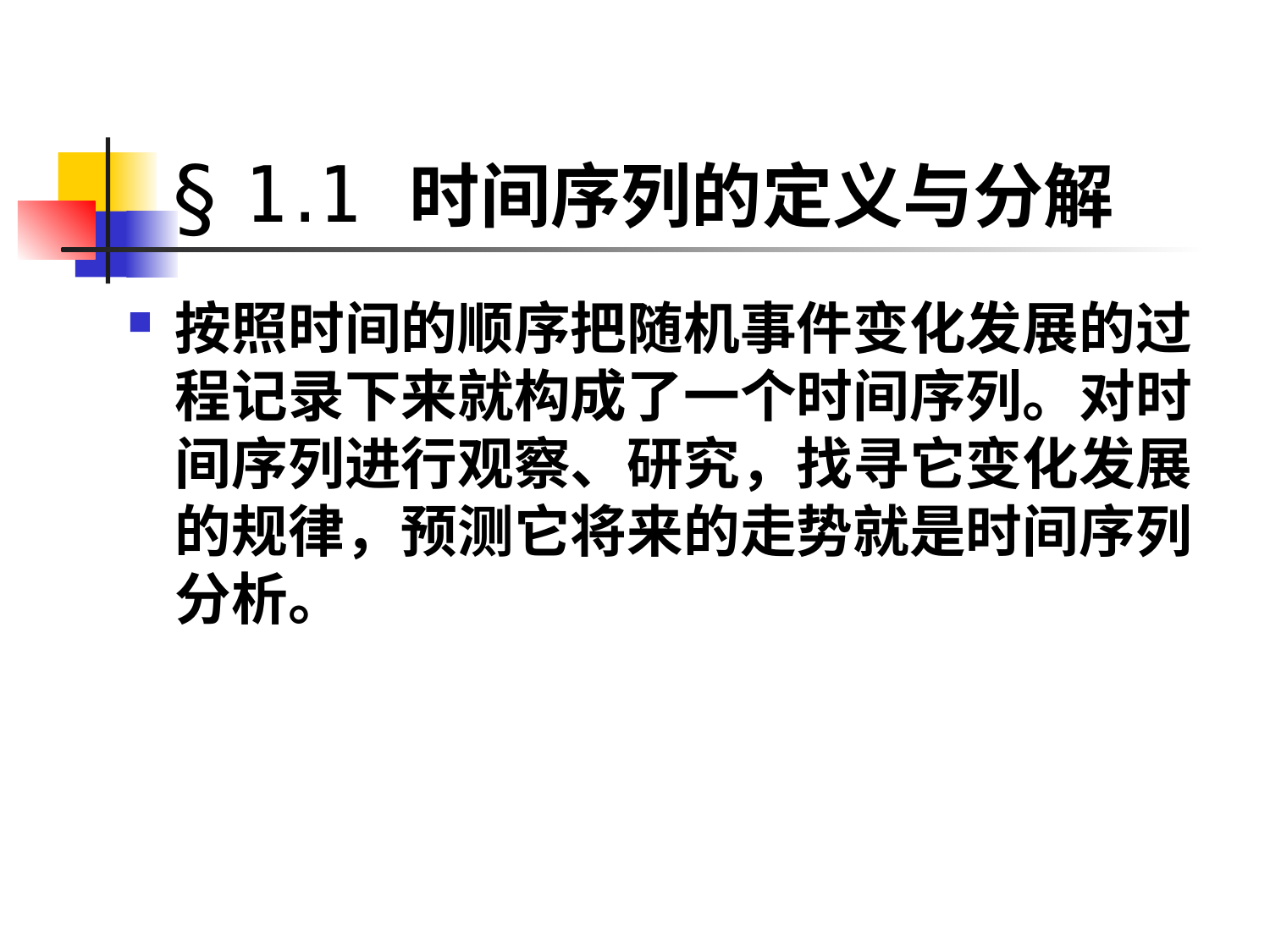

# § 1.1 时间序列的定义与分解
按照时间的顺序把随机事件变化发展的过程记录下来就构成了一个时间序列。对时间序列进行观察、研究，找寻它变化发展的规律，预测它将来的走势就是时间序列分析。